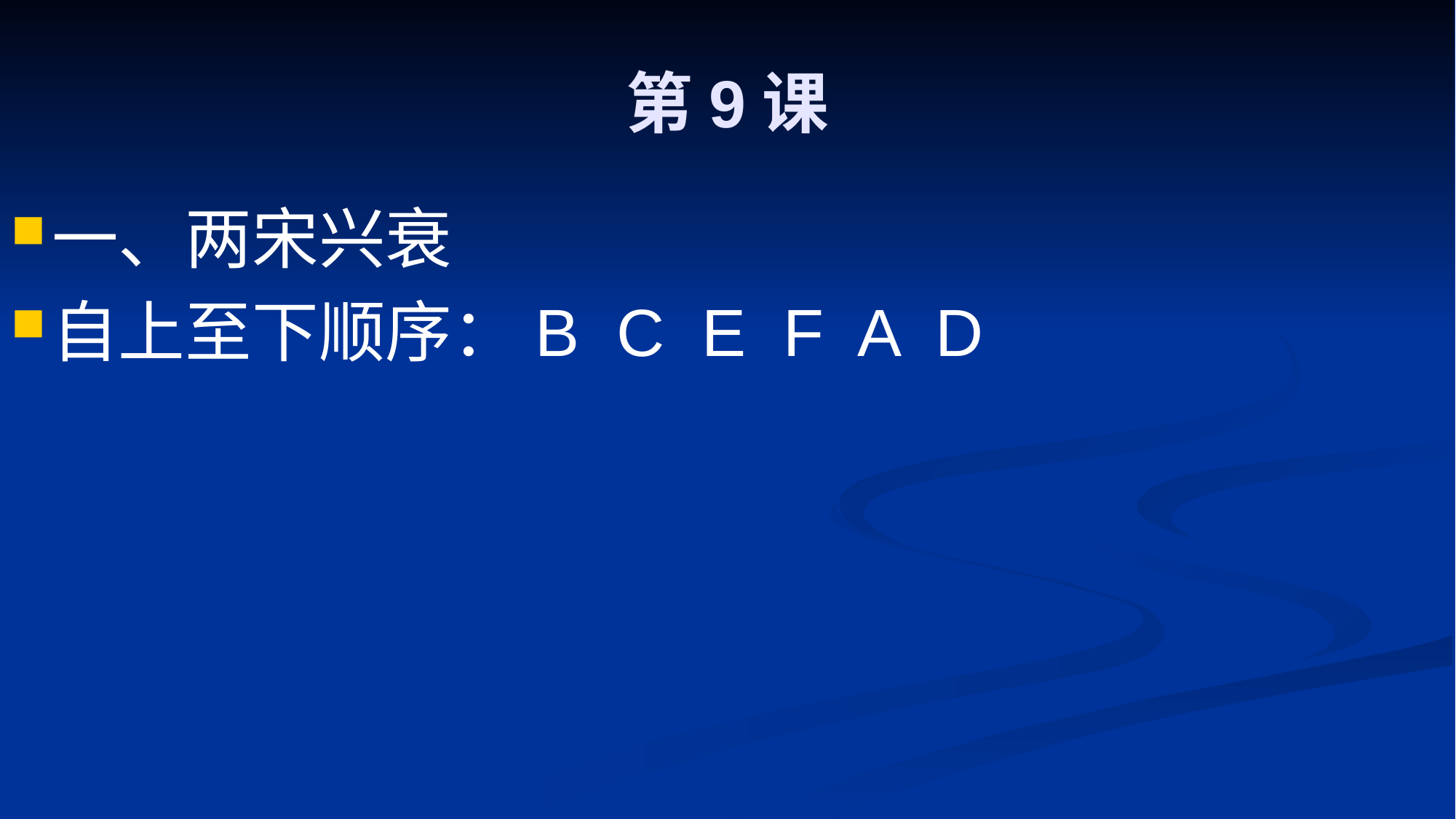

# 第9课
一、两宋兴衰
自上至下顺序：B  C  E  F  A  D